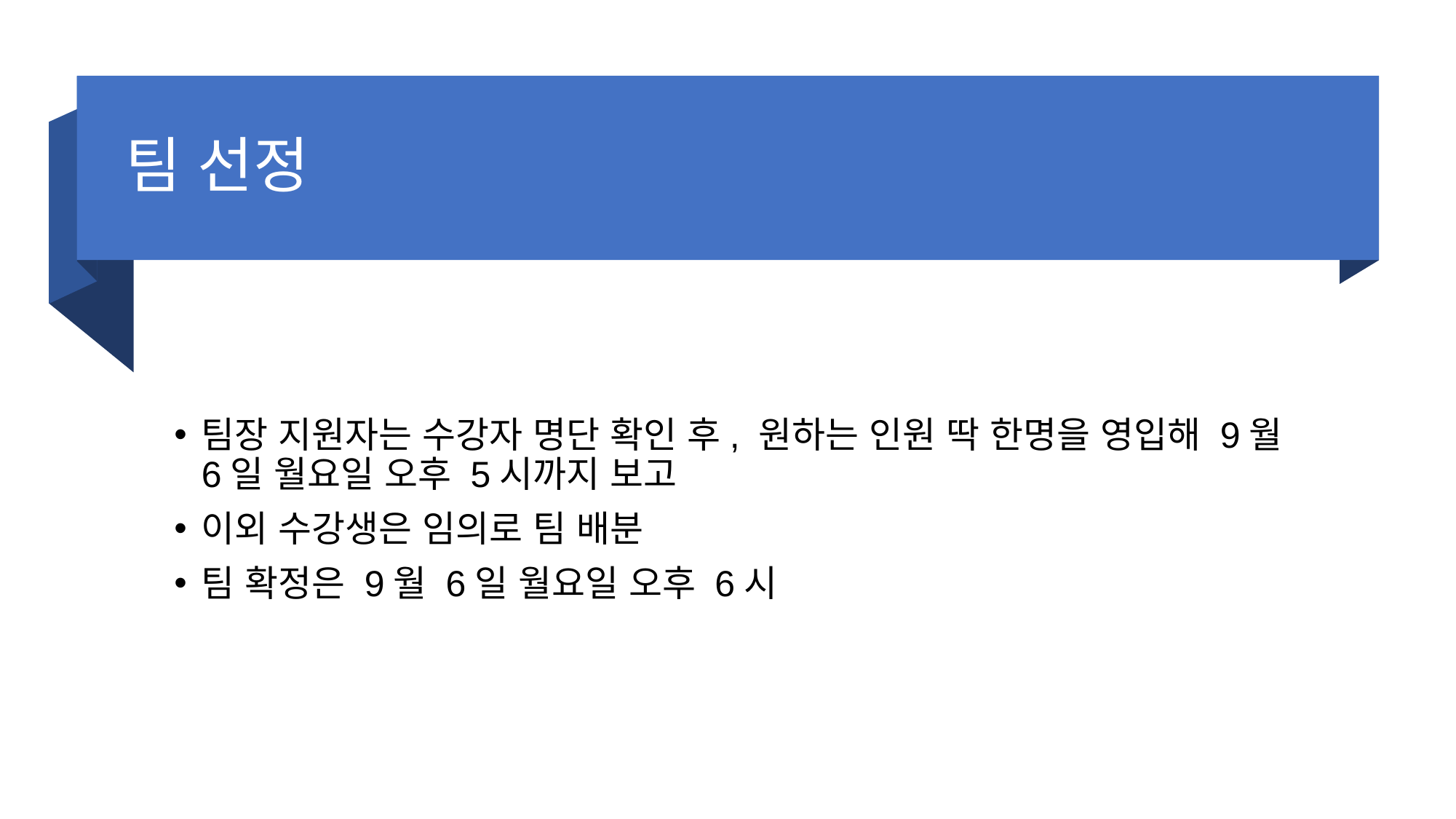

# 팀 선정

팀장 지원자는 수강자 명단 확인 후, 원하는 인원 딱 한명을 영입해 9월 6일 월요일 오후 5시까지 보고
이외 수강생은 임의로 팀 배분
팀 확정은 9월 6일 월요일 오후 6시